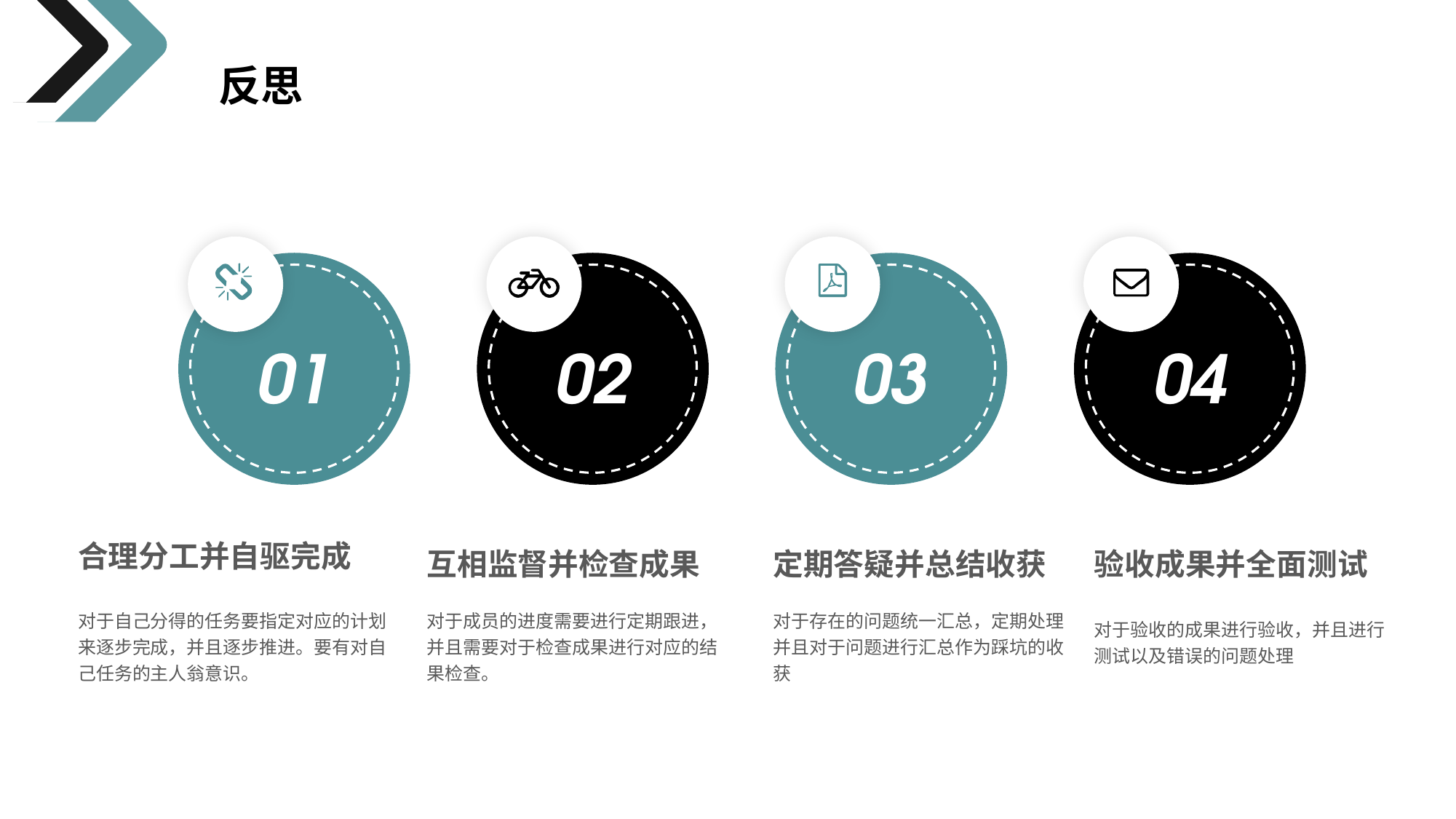

反思

01
02
03
04
合理分工并自驱完成
对于自己分得的任务要指定对应的计划来逐步完成，并且逐步推进。要有对自己任务的主人翁意识。
互相监督并检查成果
对于成员的进度需要进行定期跟进，并且需要对于检查成果进行对应的结果检查。
定期答疑并总结收获
对于存在的问题统一汇总，定期处理并且对于问题进行汇总作为踩坑的收获
验收成果并全面测试
对于验收的成果进行验收，并且进行测试以及错误的问题处理